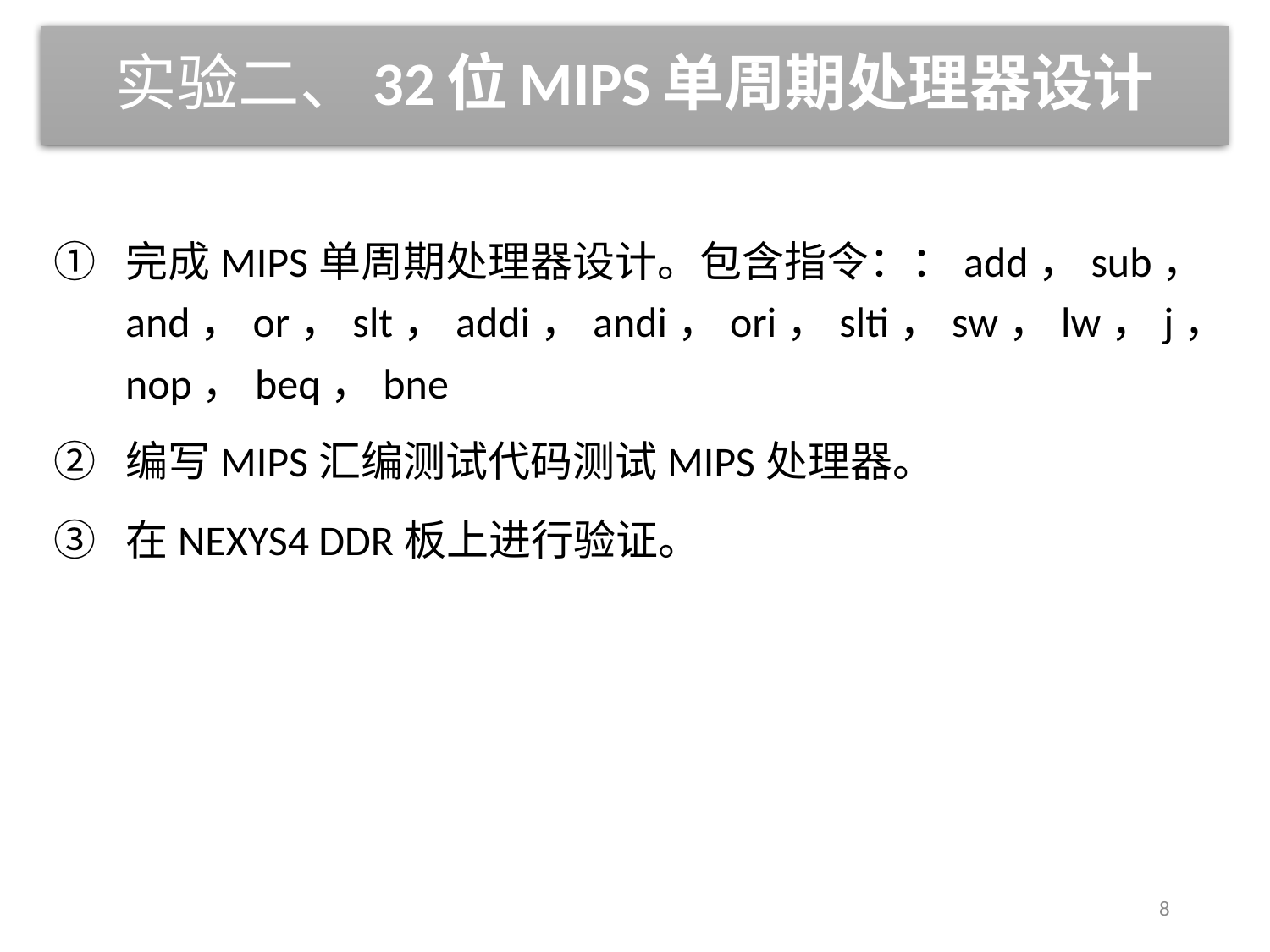

# 实验二、32位MIPS单周期处理器设计
完成MIPS单周期处理器设计。包含指令：：add，sub，and，or，slt，addi，andi，ori，slti，sw，lw，j，nop，beq，bne
编写MIPS汇编测试代码测试MIPS处理器。
在NEXYS4 DDR板上进行验证。
8